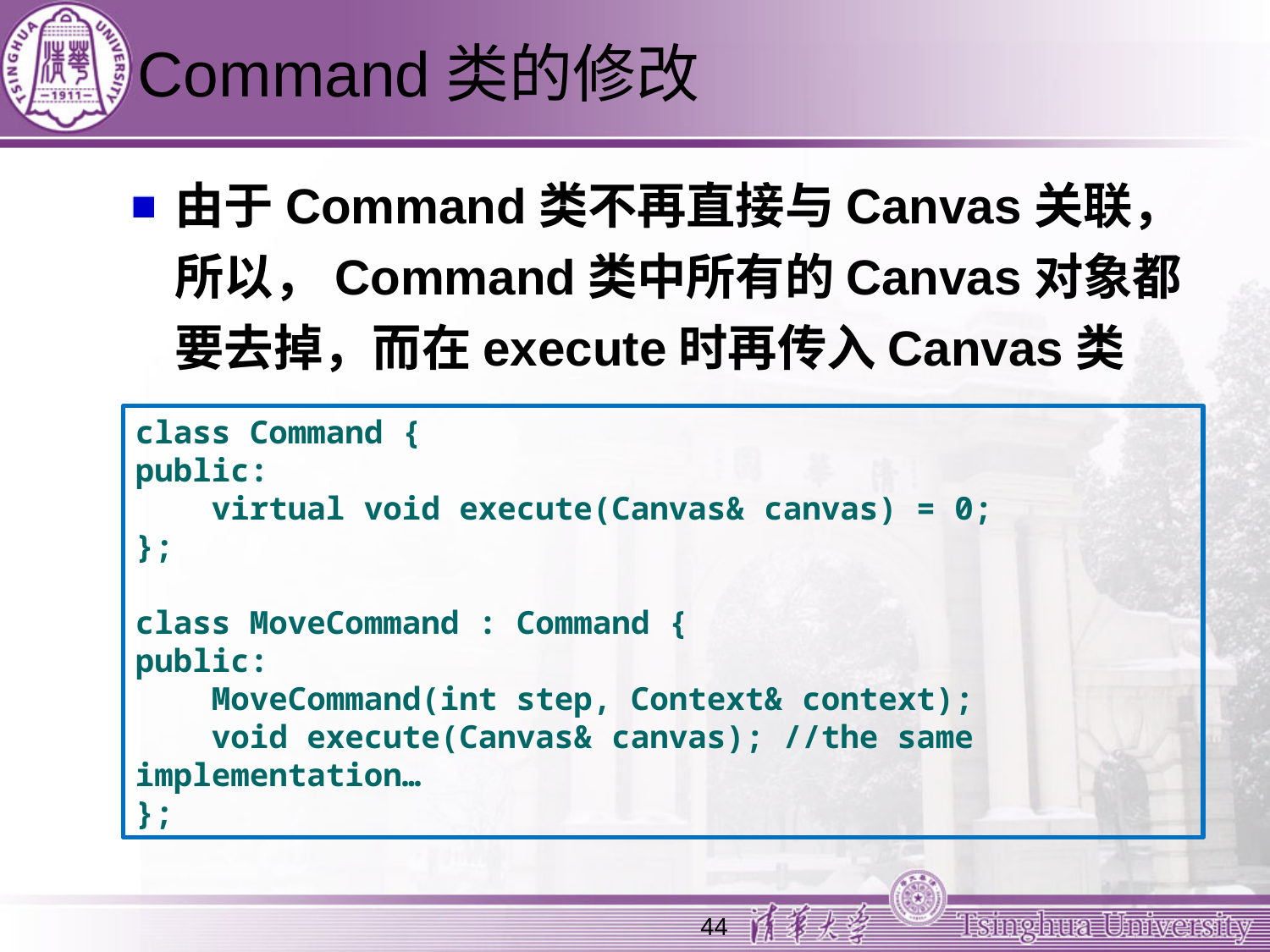

# Command类的修改
由于Command类不再直接与Canvas关联，所以，Command类中所有的Canvas对象都要去掉，而在execute时再传入Canvas类
class Command {
public:
    virtual void execute(Canvas& canvas) = 0;
};

class MoveCommand : Command {
public:
    MoveCommand(int step, Context& context);
    void execute(Canvas& canvas); //the same implementation…
};
44